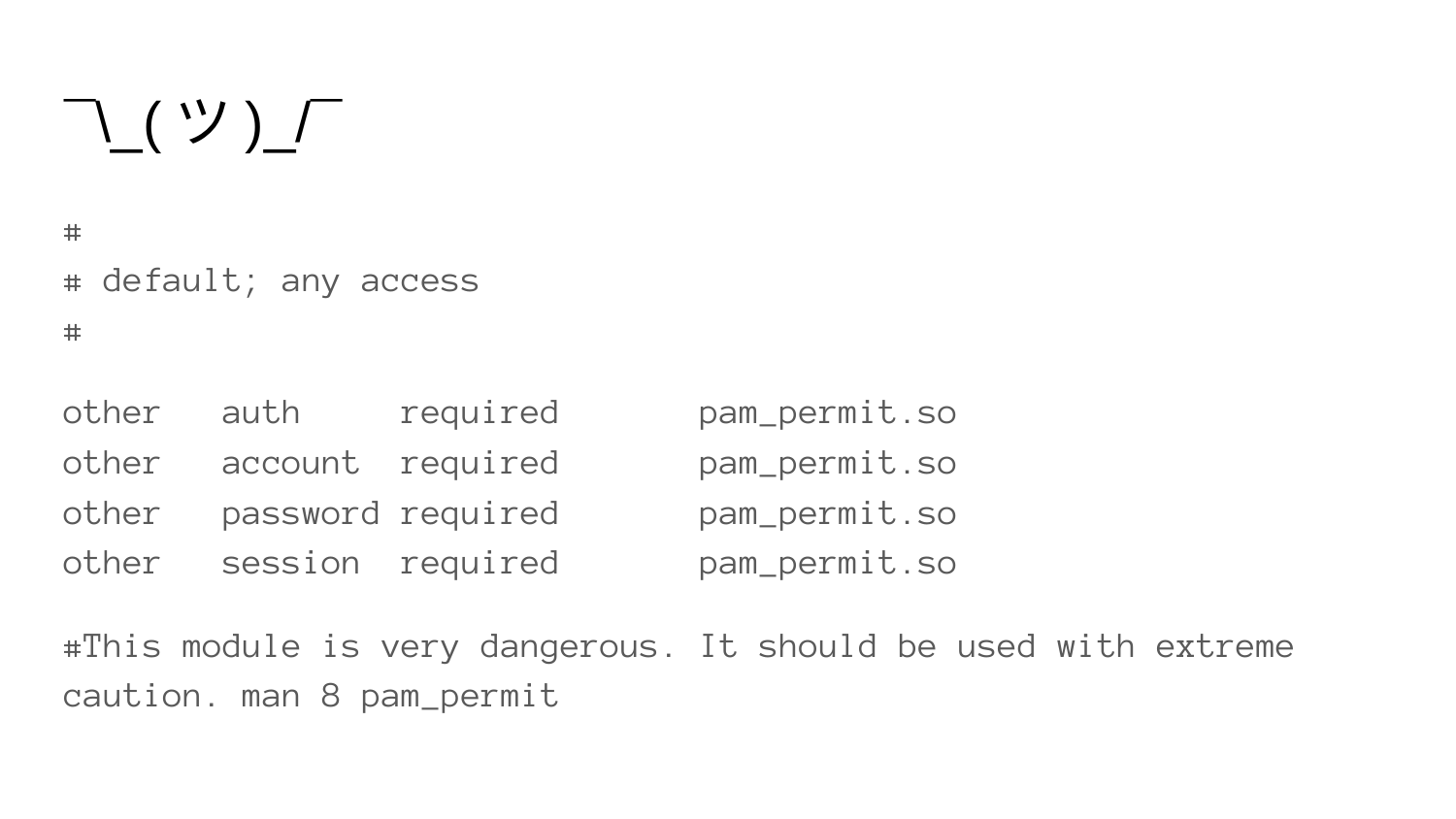

# ¯\_(ツ)_/¯
#
# default; any access
#
other   auth     required       pam_permit.so
other   account  required       pam_permit.so
other   password required       pam_permit.so
other   session  required       pam_permit.so
#This module is very dangerous. It should be used with extreme caution. man 8 pam_permit